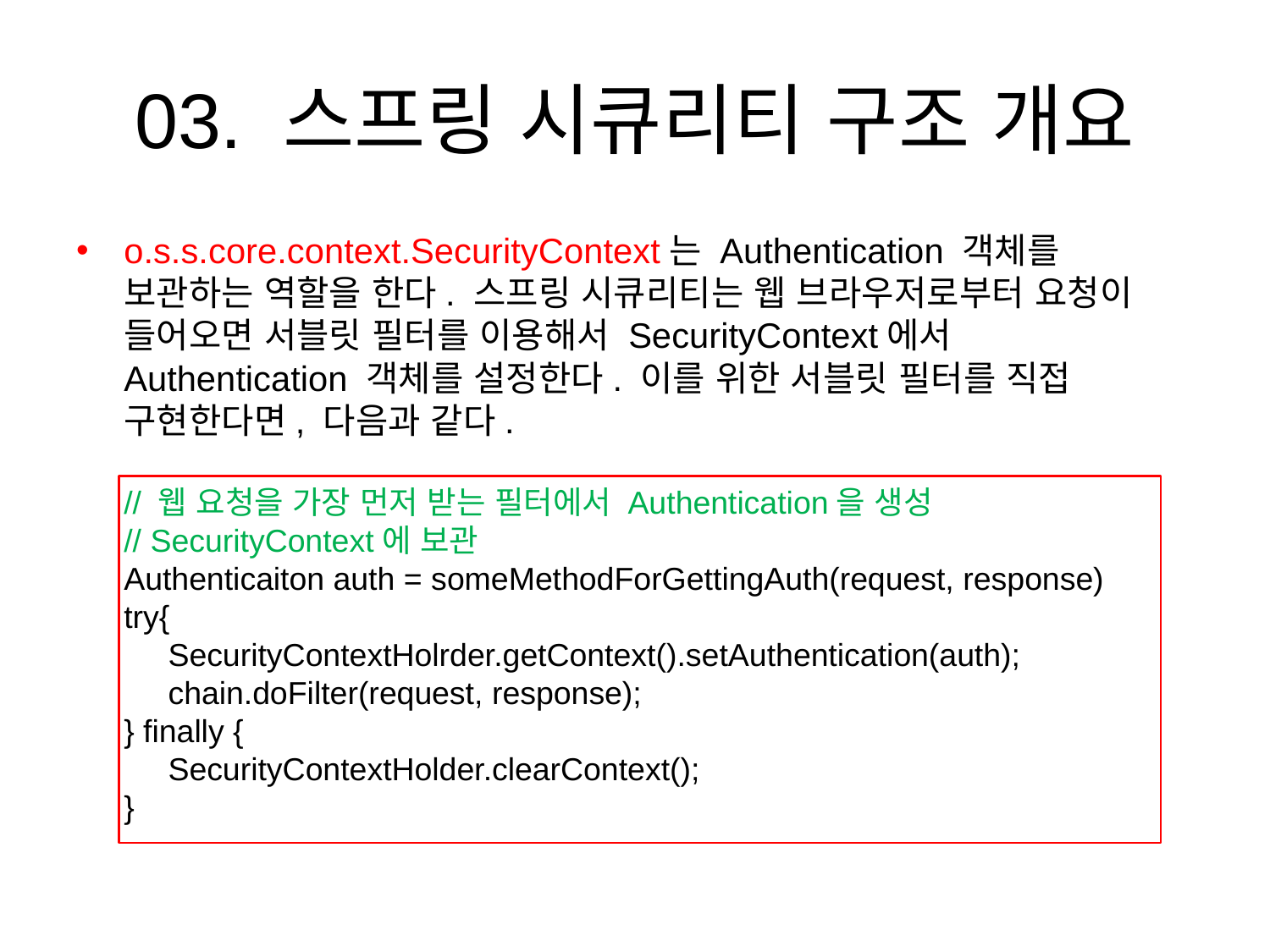

# 03. 스프링 시큐리티 구조 개요
o.s.s.core.context.SecurityContext는 Authentication 객체를 보관하는 역할을 한다. 스프링 시큐리티는 웹 브라우저로부터 요청이 들어오면 서블릿 필터를 이용해서 SecurityContext에서 Authentication 객체를 설정한다. 이를 위한 서블릿 필터를 직접 구현한다면, 다음과 같다.
// 웹 요청을 가장 먼저 받는 필터에서 Authentication을 생성
// SecurityContext에 보관
Authenticaiton auth = someMethodForGettingAuth(request, response)
try{
     SecurityContextHolrder.getContext().setAuthentication(auth);
     chain.doFilter(request, response);
} finally {
     SecurityContextHolder.clearContext();
}